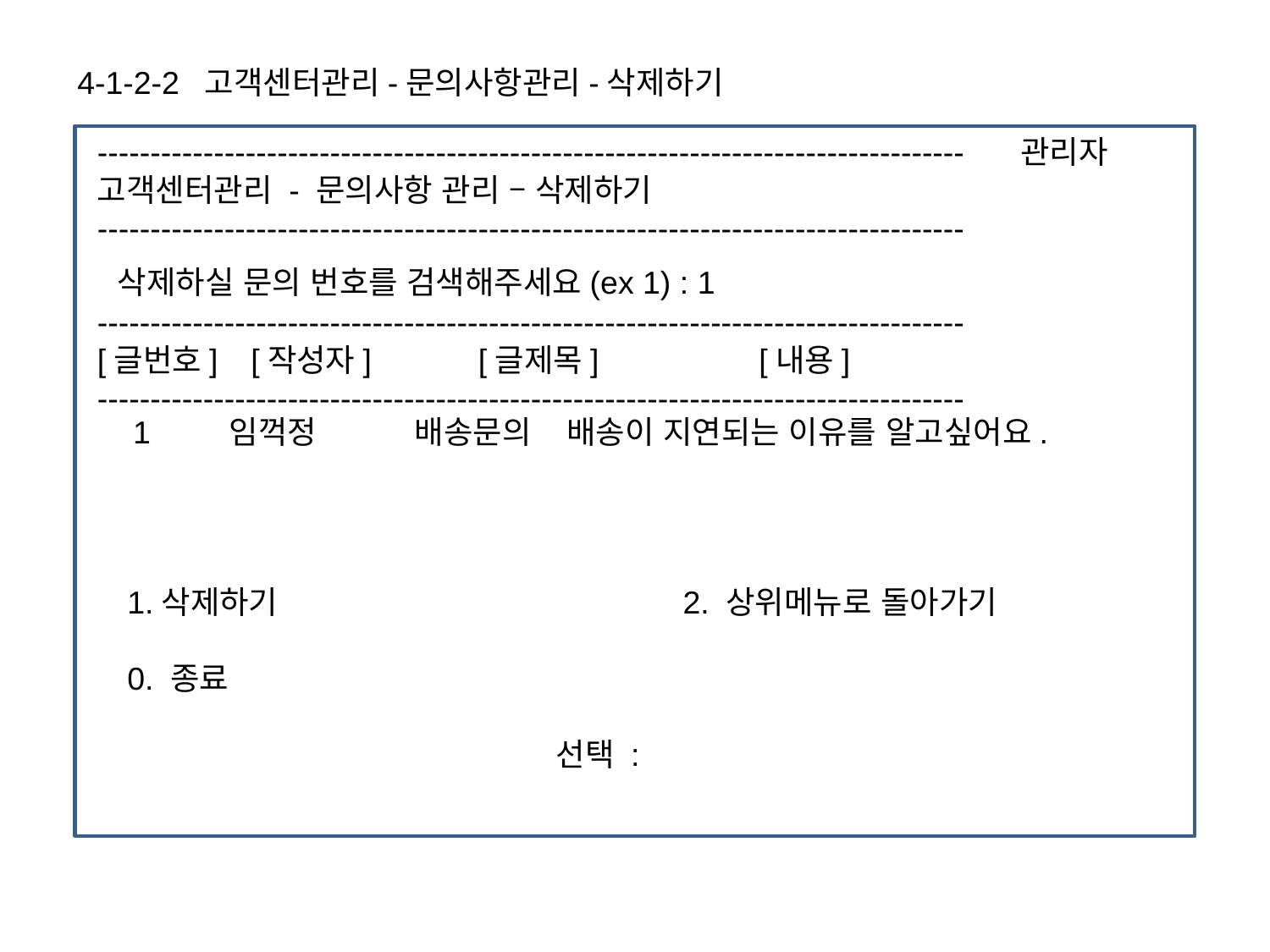

4-1-2-2  고객센터관리-문의사항관리-삭제하기

----------------------------------------------------------------------------------	   관리자 고객센터관리 - 문의사항 관리 – 삭제하기
----------------------------------------------------------------------------------
삭제하실 문의 번호를 검색해주세요(ex 1) : 1
----------------------------------------------------------------------------------
[글번호]	   [작성자] 	[글제목]		   [내용]
----------------------------------------------------------------------------------
    1        임꺽정           배송문의    배송이 지연되는 이유를 알고싶어요.
1.삭제하기				2. 상위메뉴로 돌아가기

0. 종료

				선택 :